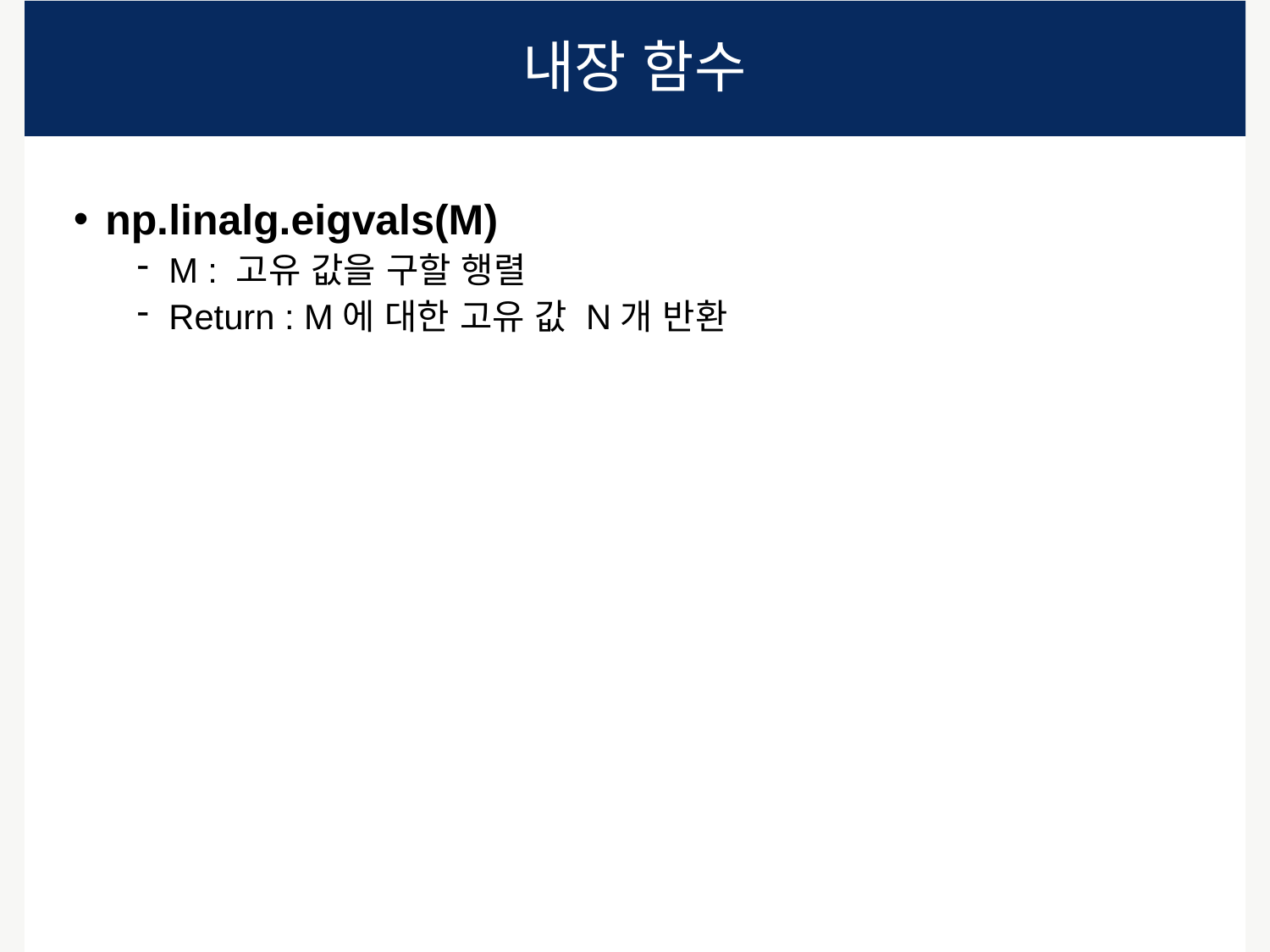

# 내장 함수
np.linalg.eigvals(M)
M : 고유 값을 구할 행렬
Return : M에 대한 고유 값 N개 반환